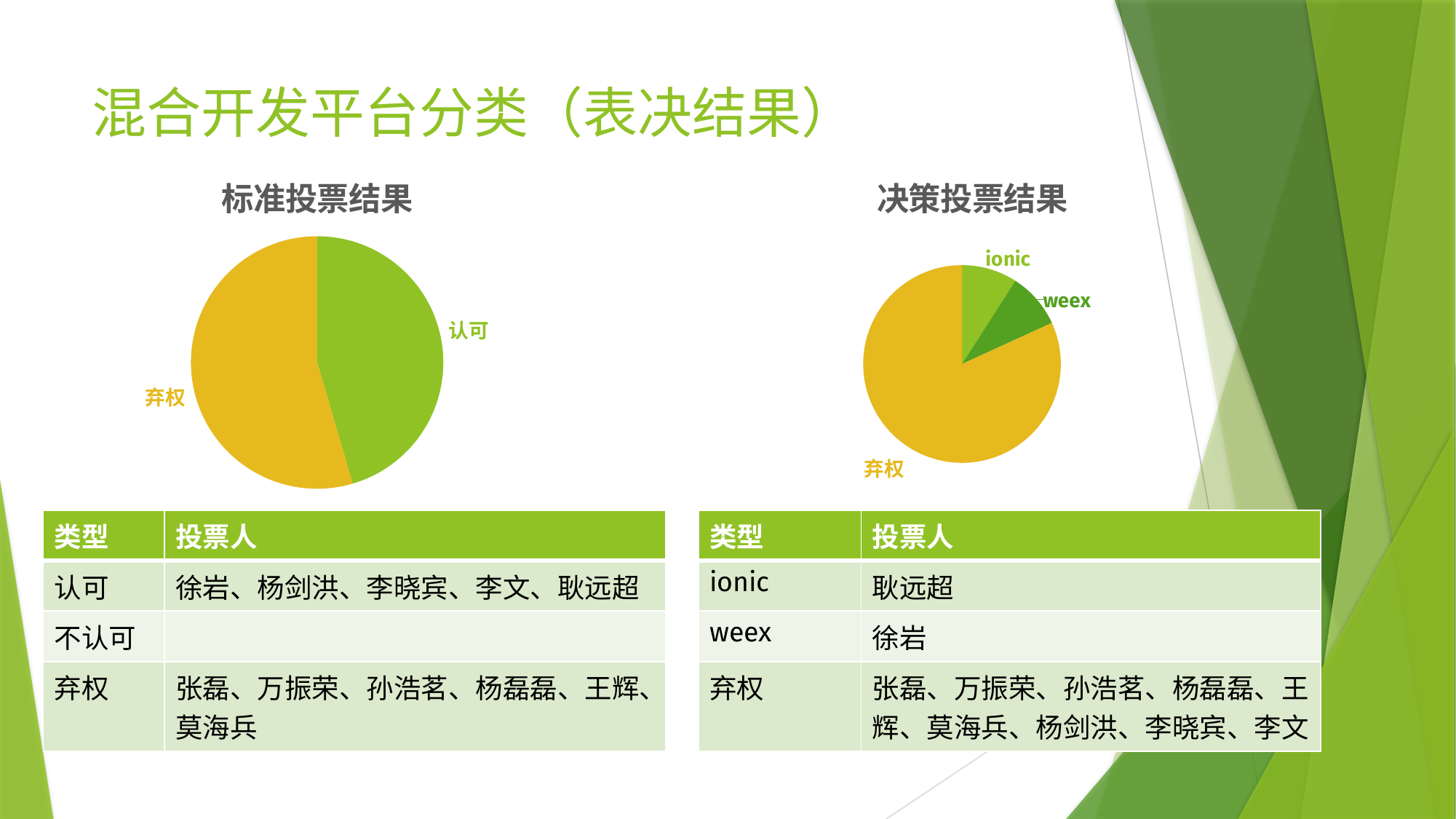

# 混合开发平台分类（表决结果）

### Chart: 标准投票结果

| Category | 标准投票结果 |
|---|---|
| 认可 | 5.0 |
| 不认可 | 0.0 |
| 弃权 | 6.0 |

### Chart: 决策投票结果

| Category | 销售额 |
|---|---|
| ionic | 1.0 |
| weex | 1.0 |
| 弃权 | 9.0 |
| 类型 | 投票人 |
| --- | --- |
| 认可 | 徐岩、杨剑洪、李晓宾、李文、耿远超 |
| 不认可 |  |
| 弃权 | 张磊、万振荣、孙浩茗、杨磊磊、王辉、莫海兵 |
| 类型 | 投票人 |
| --- | --- |
| ionic | 耿远超 |
| weex | 徐岩 |
| 弃权 | 张磊、万振荣、孙浩茗、杨磊磊、王辉、莫海兵、杨剑洪、李晓宾、李文 |